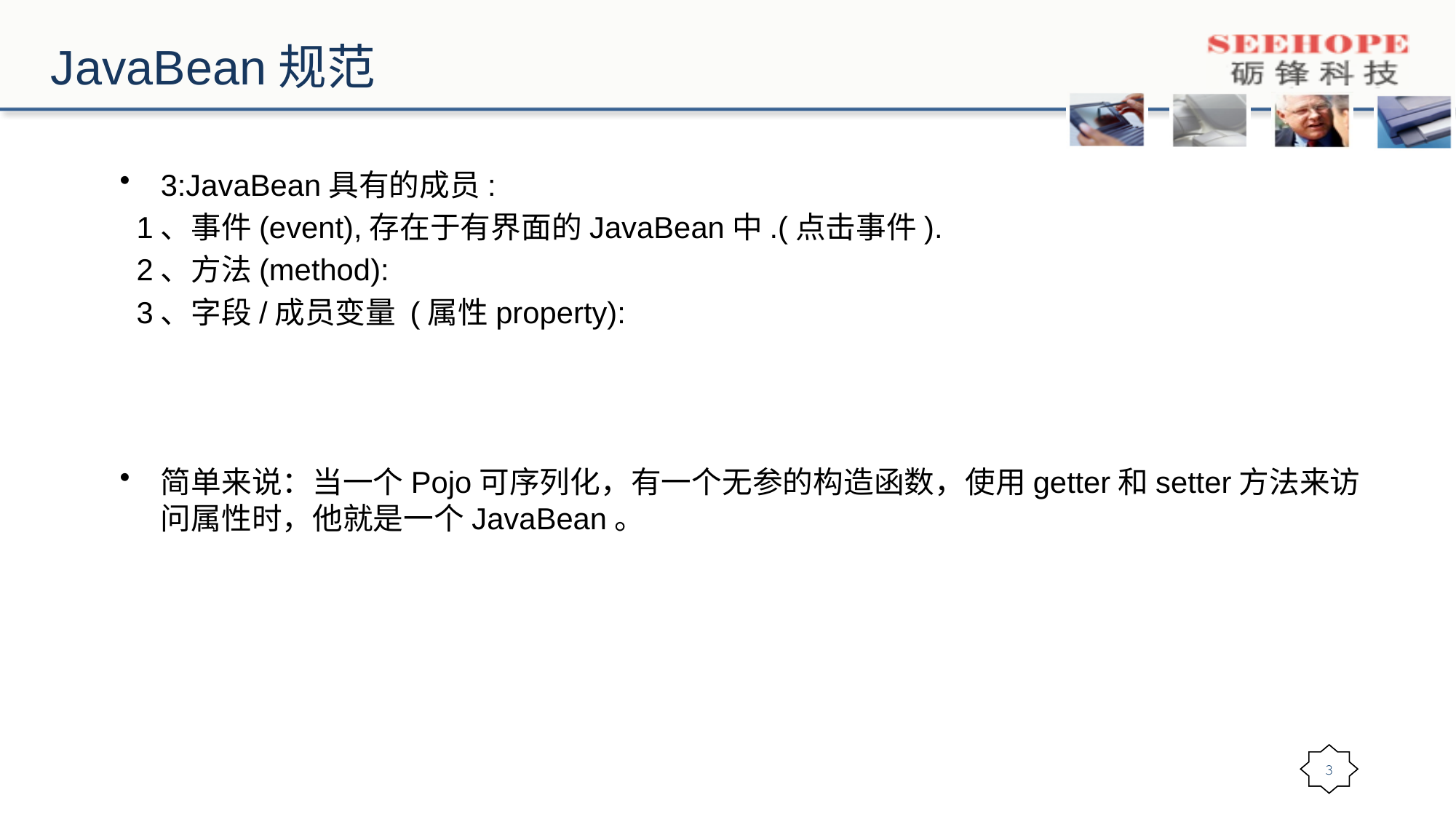

# JavaBean规范
3:JavaBean具有的成员:
  1、事件(event),存在于有界面的JavaBean中.(点击事件).
  2、方法(method):
  3、字段/成员变量 (属性property):

简单来说：当一个Pojo可序列化，有一个无参的构造函数，使用getter和setter方法来访问属性时，他就是一个JavaBean。